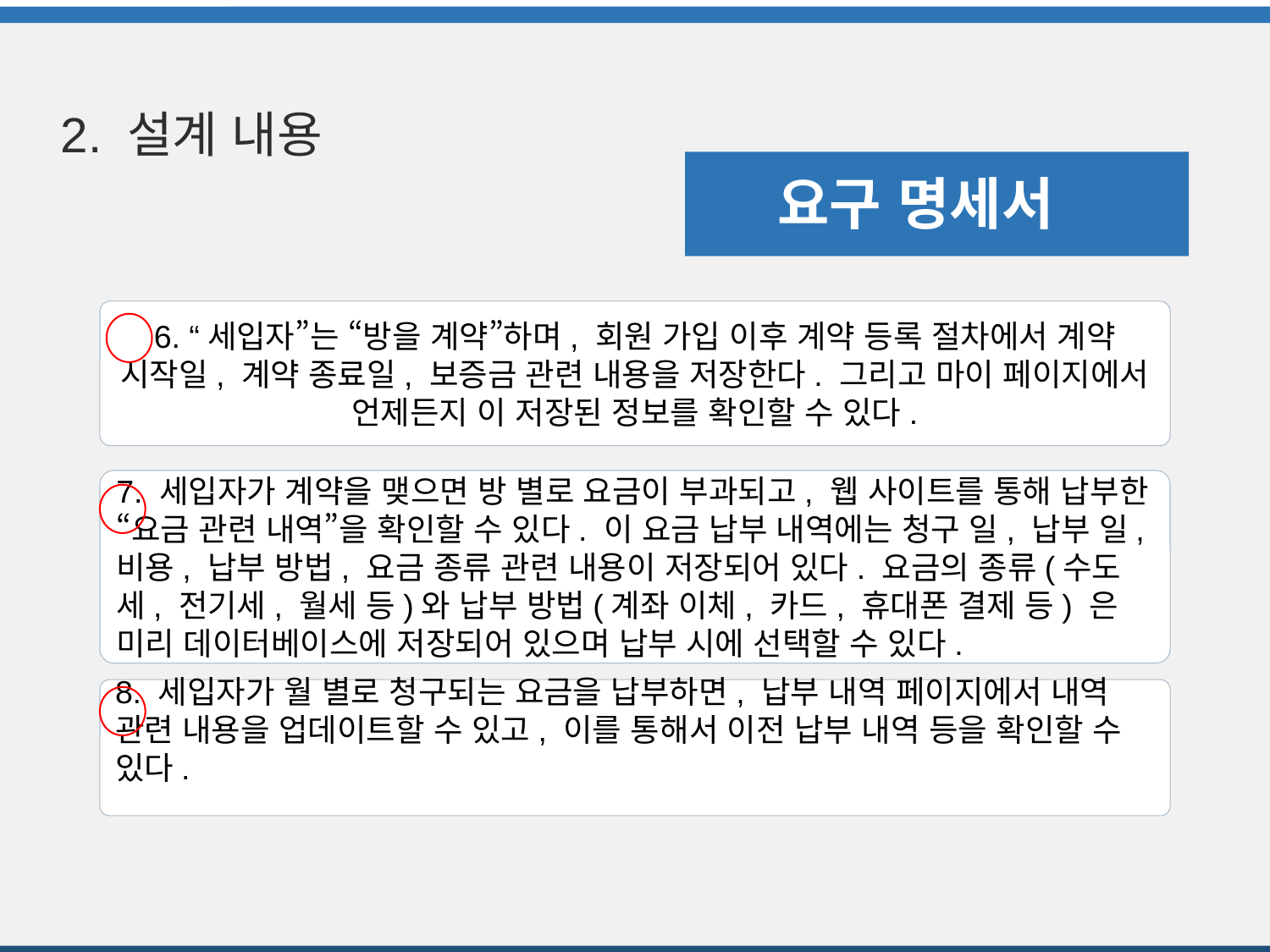

2. 설계 내용

6. “세입자”는 “방을 계약”하며, 회원 가입 이후 계약 등록 절차에서 계약 시작일, 계약 종료일, 보증금 관련 내용을 저장한다. 그리고 마이 페이지에서 언제든지 이 저장된 정보를 확인할 수 있다.

요구 명세서

7. 세입자가 계약을 맺으면 방 별로 요금이 부과되고, 웹 사이트를 통해 납부한 “요금 관련 내역”을 확인할 수 있다. 이 요금 납부 내역에는 청구 일, 납부 일, 비용, 납부 방법, 요금 종류 관련 내용이 저장되어 있다. 요금의 종류(수도세, 전기세, 월세 등)와 납부 방법(계좌 이체, 카드, 휴대폰 결제 등) 은 미리 데이터베이스에 저장되어 있으며 납부 시에 선택할 수 있다.

8. 세입자가 월 별로 청구되는 요금을 납부하면, 납부 내역 페이지에서 내역 관련 내용을 업데이트할 수 있고, 이를 통해서 이전 납부 내역 등을 확인할 수 있다.